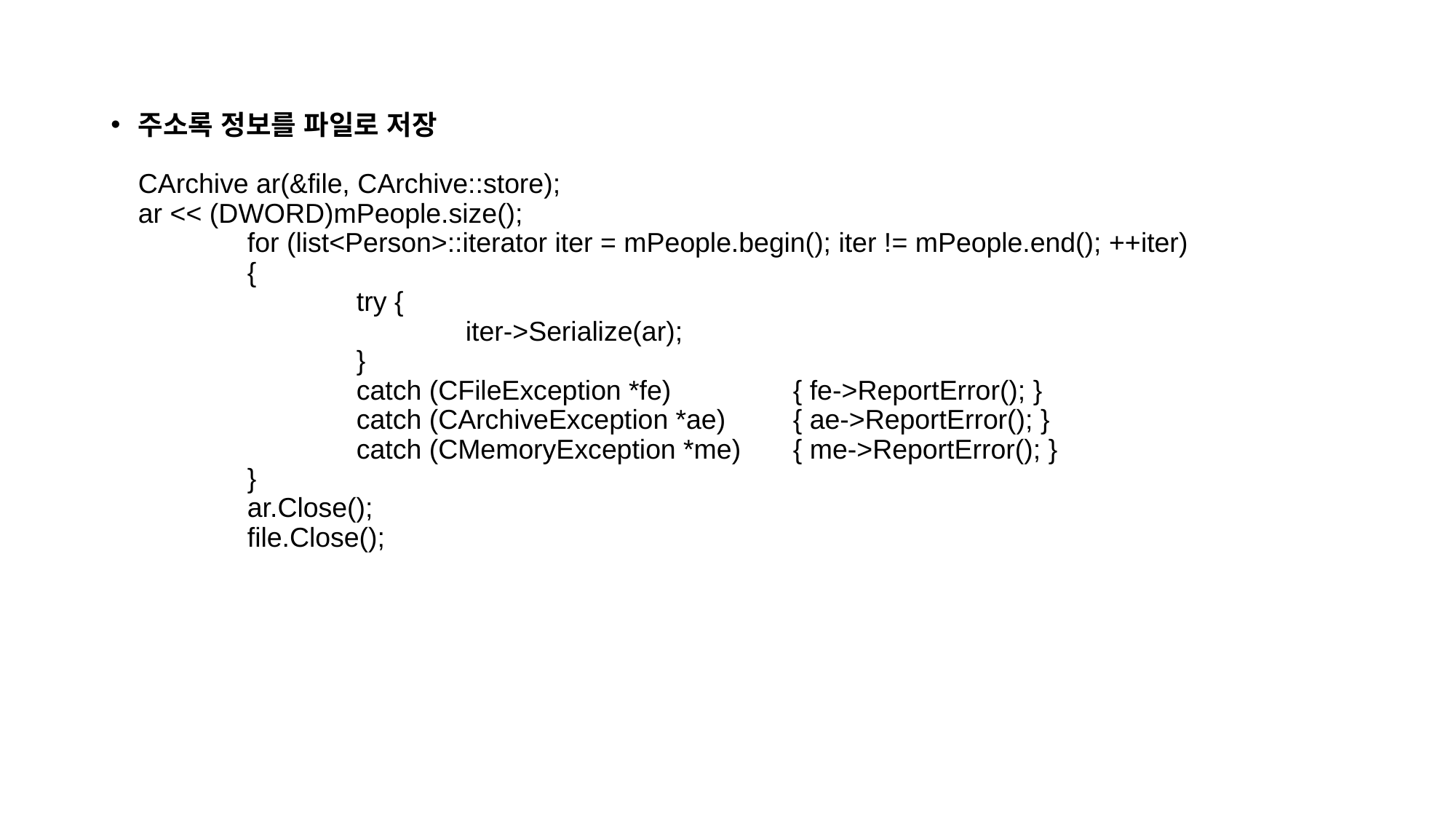

주소록 정보를 파일로 저장
CArchive ar(&file, CArchive::store);
ar << (DWORD)mPeople.size();
	for (list<Person>::iterator iter = mPeople.begin(); iter != mPeople.end(); ++iter)
 	{
		try {
			iter->Serialize(ar);
 		}
 		catch (CFileException *fe)		{ fe->ReportError(); }
 		catch (CArchiveException *ae)	{ ae->ReportError(); }
 		catch (CMemoryException *me)	{ me->ReportError(); }
 	}
 	ar.Close();
 	file.Close();